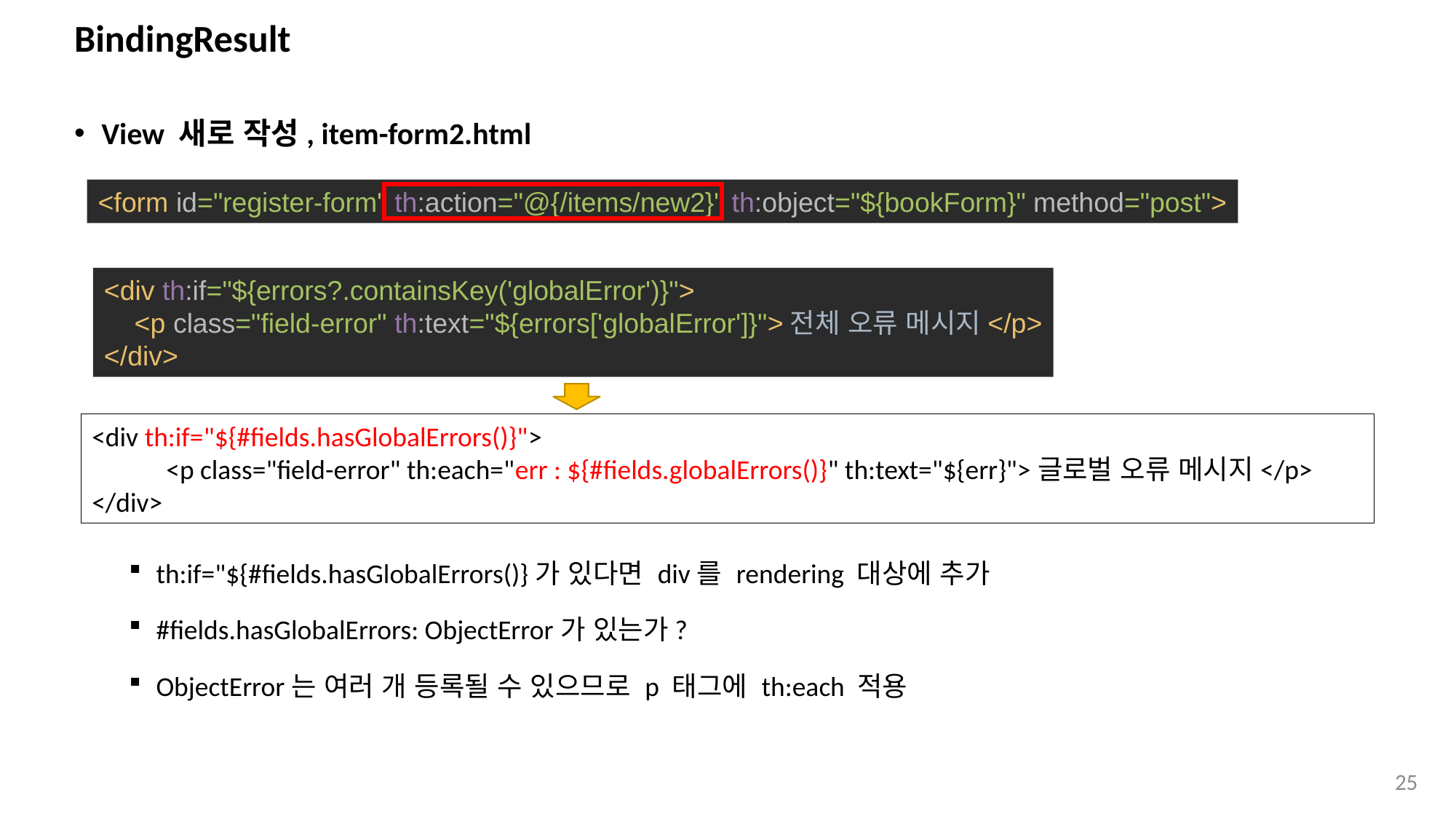

# BindingResult
View 새로 작성, item-form2.html

th:if="${#fields.hasGlobalErrors()}가 있다면 div를 rendering 대상에 추가
#fields.hasGlobalErrors: ObjectError가 있는가?
ObjectError는 여러 개 등록될 수 있으므로 p 태그에 th:each 적용

<form id="register-form" th:action="@{/items/new2}" th:object="${bookForm}" method="post">

<div th:if="${errors?.containsKey('globalError')}">
    <p class="field-error" th:text="${errors['globalError']}">전체 오류 메시지</p>
</div>

<div th:if="${#fields.hasGlobalErrors()}">
            <p class="field-error" th:each="err : ${#fields.globalErrors()}" th:text="${err}">글로벌 오류 메시지</p>
</div>
25